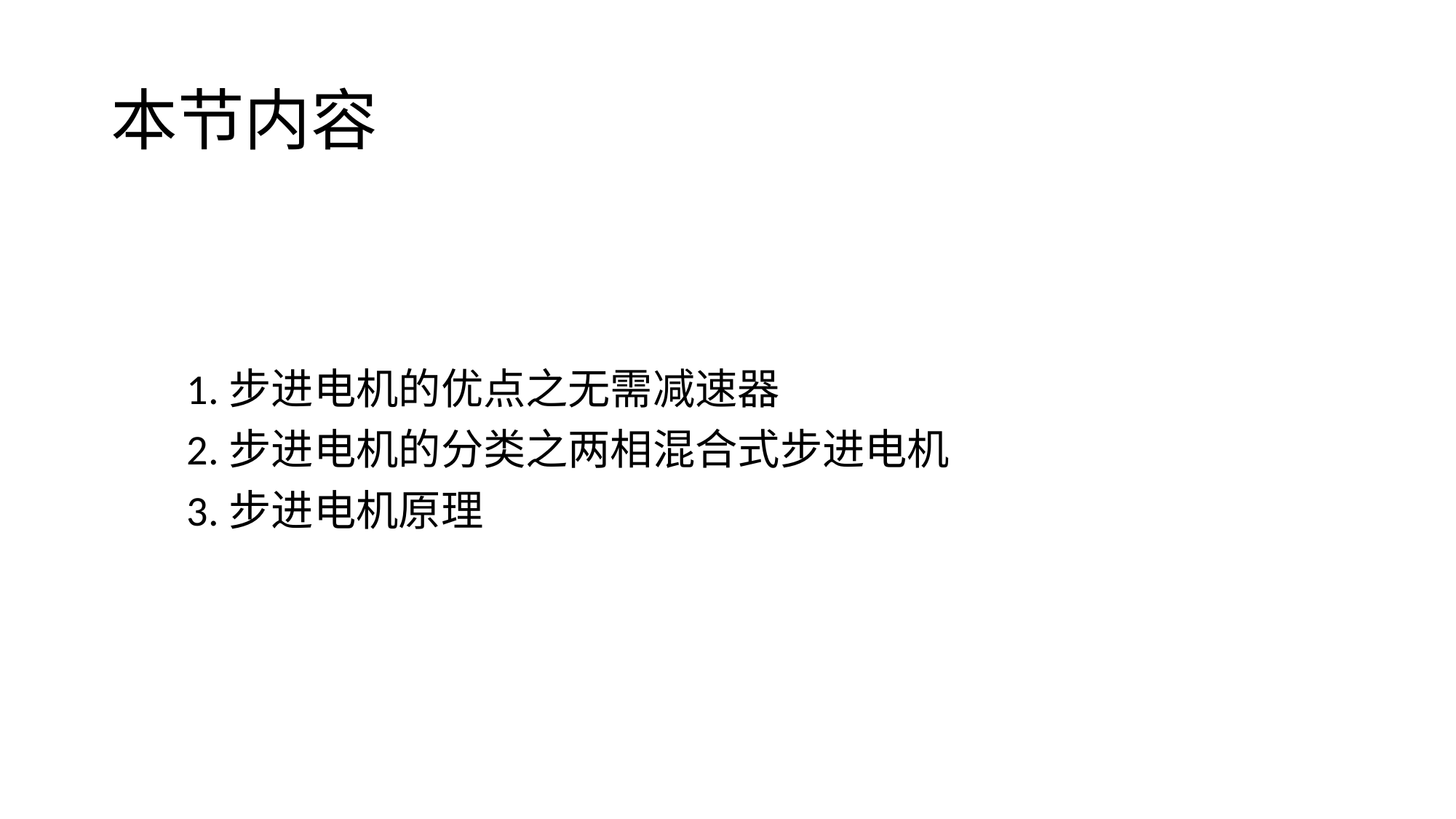

# 本节内容
1.步进电机的优点之无需减速器
2.步进电机的分类之两相混合式步进电机
3.步进电机原理